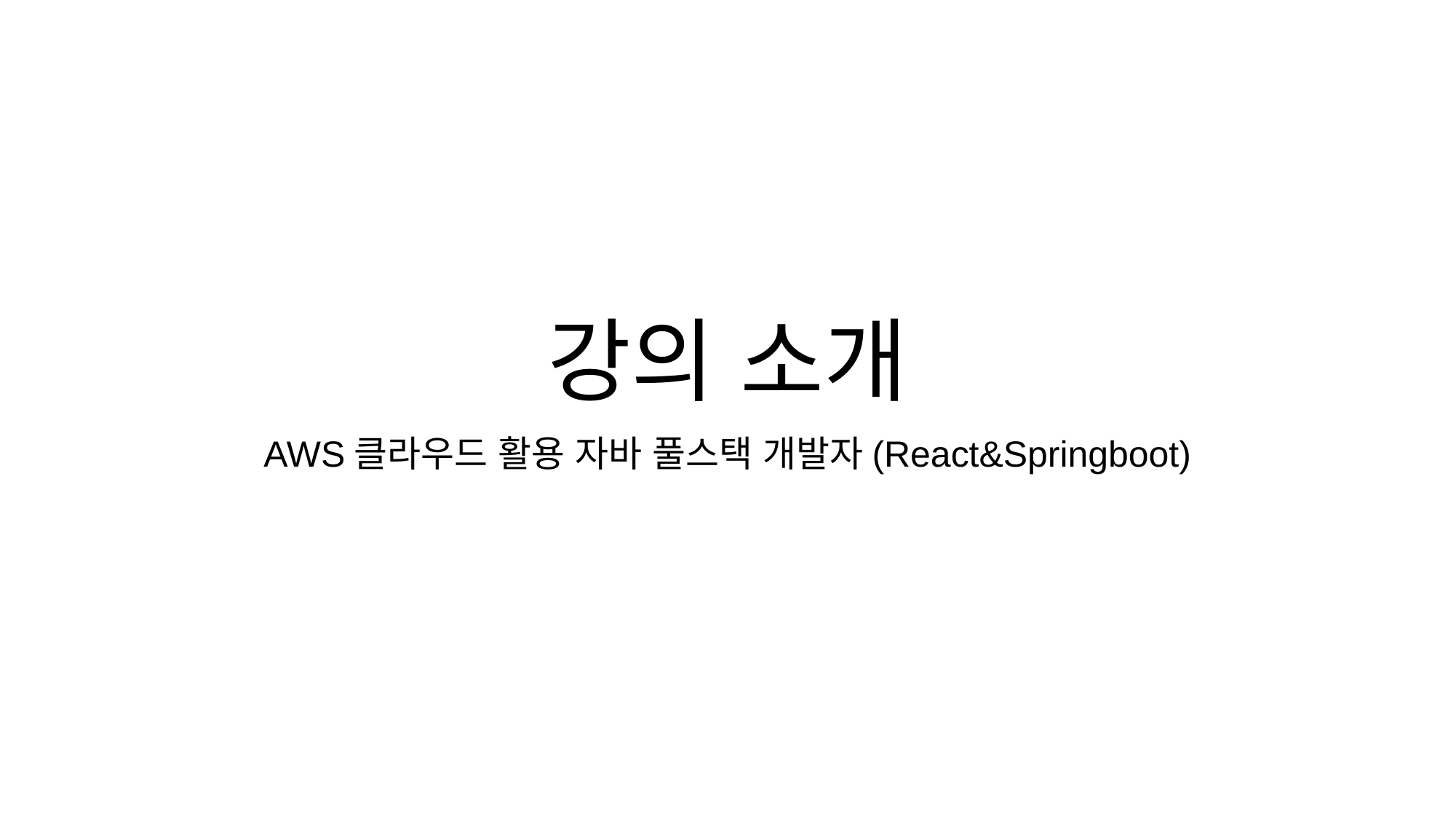

# 강의 소개
AWS클라우드 활용 자바 풀스택 개발자(React&Springboot)